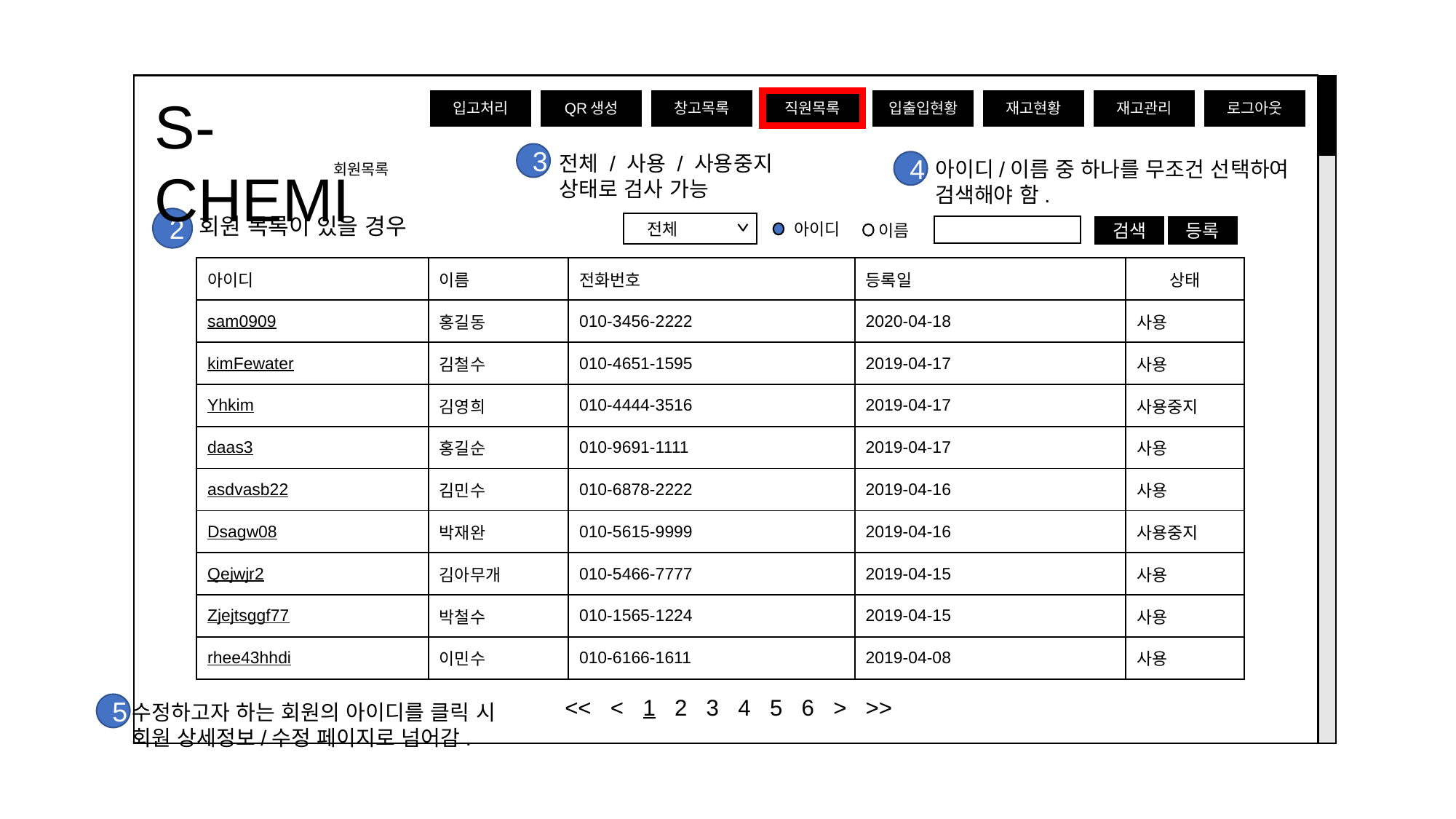

S-CHEMI
입고처리
창고목록
재고현황
로그아웃
QR생성
직원목록
입출입현황
재고관리
3
전체 / 사용 / 사용중지 상태로 검사 가능
아이디/이름 중 하나를 무조건 선택하여 검색해야 함.
4
회원목록

회원 목록이 있을 경우
2
전체

아이디
이름

등록
검색

| 아이디 | 이름 | 전화번호 | 등록일 | 상태 |
| --- | --- | --- | --- | --- |
| sam0909 | 홍길동 | 010-3456-2222 | 2020-04-18 | 사용 |
| kimFewater | 김철수 | 010-4651-1595 | 2019-04-17 | 사용 |
| Yhkim | 김영희 | 010-4444-3516 | 2019-04-17 | 사용중지 |
| daas3 | 홍길순 | 010-9691-1111 | 2019-04-17 | 사용 |
| asdvasb22 | 김민수 | 010-6878-2222 | 2019-04-16 | 사용 |
| Dsagw08 | 박재완 | 010-5615-9999 | 2019-04-16 | 사용중지 |
| Qejwjr2 | 김아무개 | 010-5466-7777 | 2019-04-15 | 사용 |
| Zjejtsggf77 | 박철수 | 010-1565-1224 | 2019-04-15 | 사용 |
| rhee43hhdi | 이민수 | 010-6166-1611 | 2019-04-08 | 사용 |
<<   <   1   2   3   4   5   6   >   >>
수정하고자 하는 회원의 아이디를 클릭 시 회원 상세정보/수정 페이지로 넘어감.
5